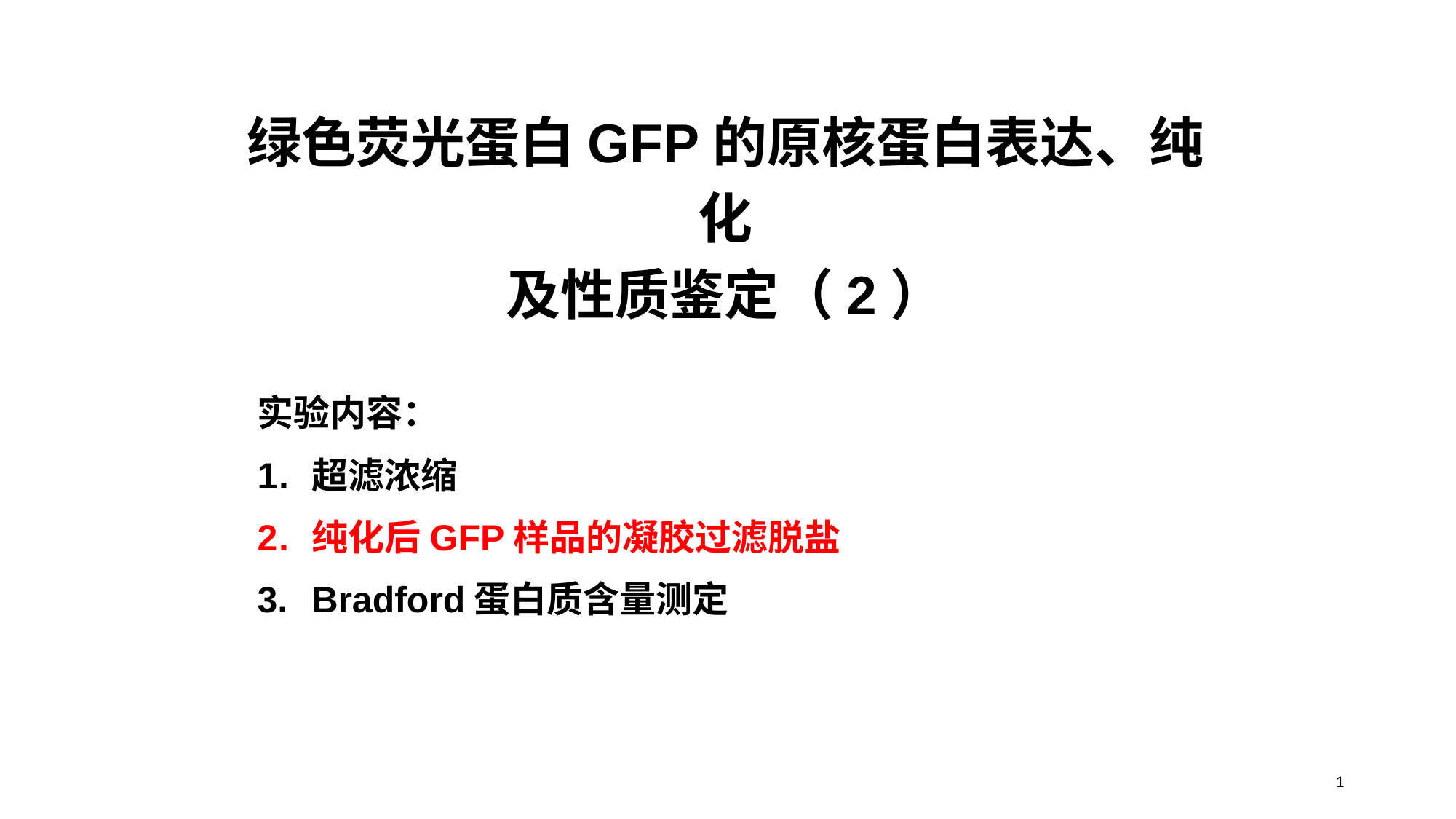

# 绿色荧光蛋白GFP的原核蛋白表达、纯化 及性质鉴定（2）
实验内容：
超滤浓缩
纯化后GFP样品的凝胶过滤脱盐
Bradford蛋白质含量测定

1